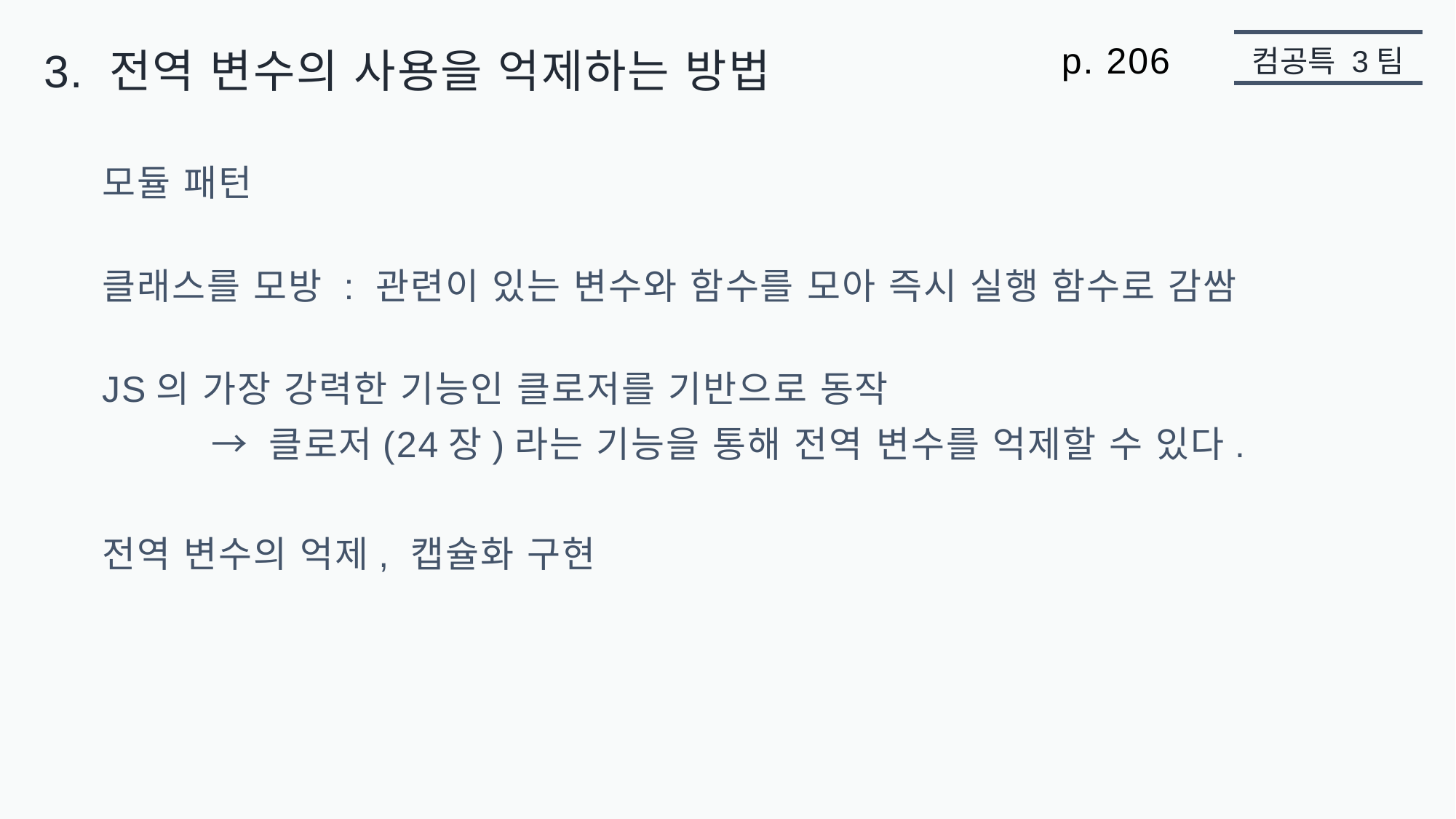

p. 206
3. 전역 변수의 사용을 억제하는 방법
컴공특 3팀
모듈 패턴
클래스를 모방 : 관련이 있는 변수와 함수를 모아 즉시 실행 함수로 감쌈
JS의 가장 강력한 기능인 클로저를 기반으로 동작
	→ 클로저(24장)라는 기능을 통해 전역 변수를 억제할 수 있다.
전역 변수의 억제, 캡슐화 구현